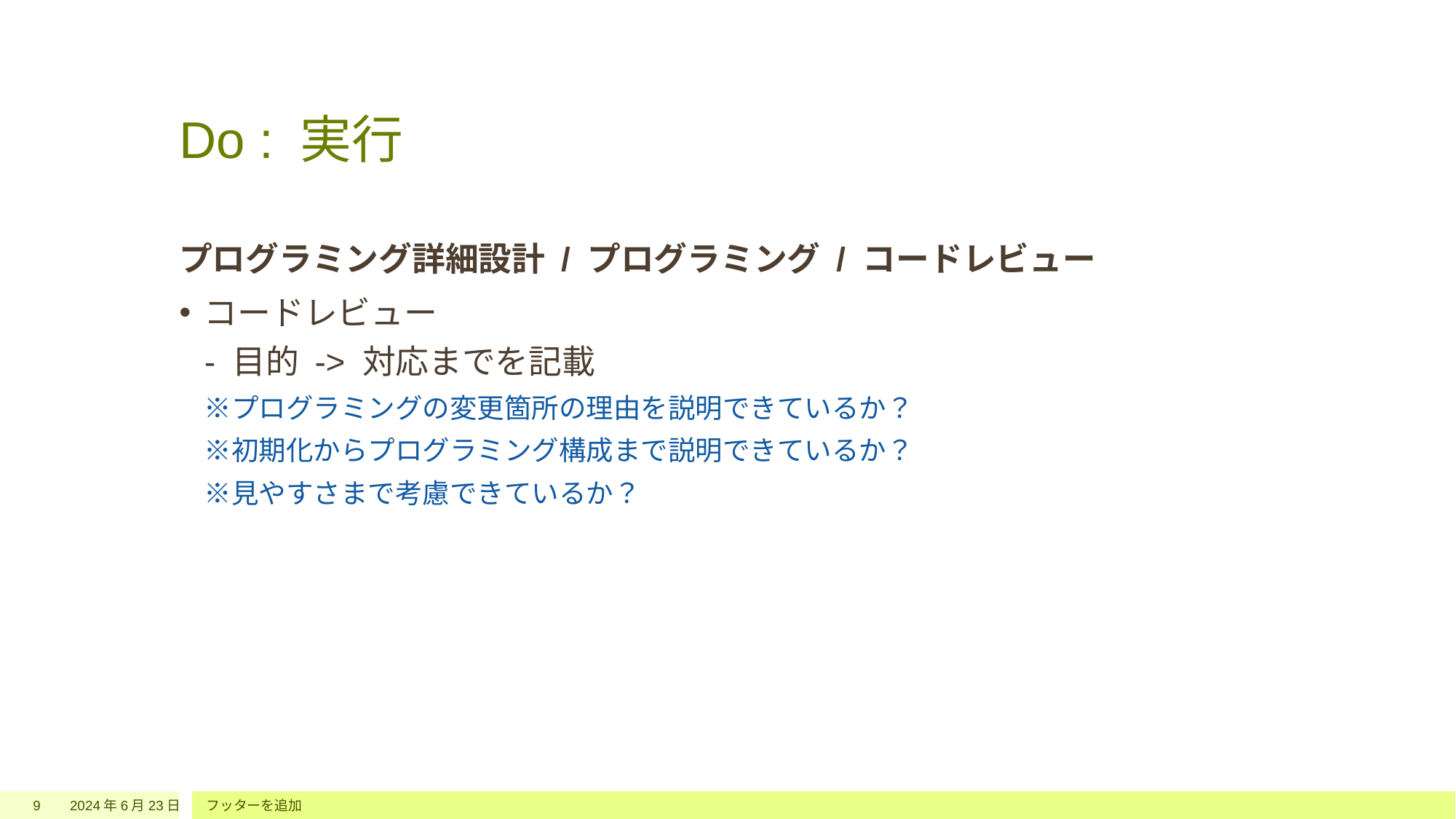

# Do : 実行
プログラミング詳細設計 / プログラミング / コードレビュー
コードレビュー
- 目的 -> 対応までを記載
※プログラミングの変更箇所の理由を説明できているか？
※初期化からプログラミング構成まで説明できているか？
※見やすさまで考慮できているか？

9
2024年6月23日
フッターを追加